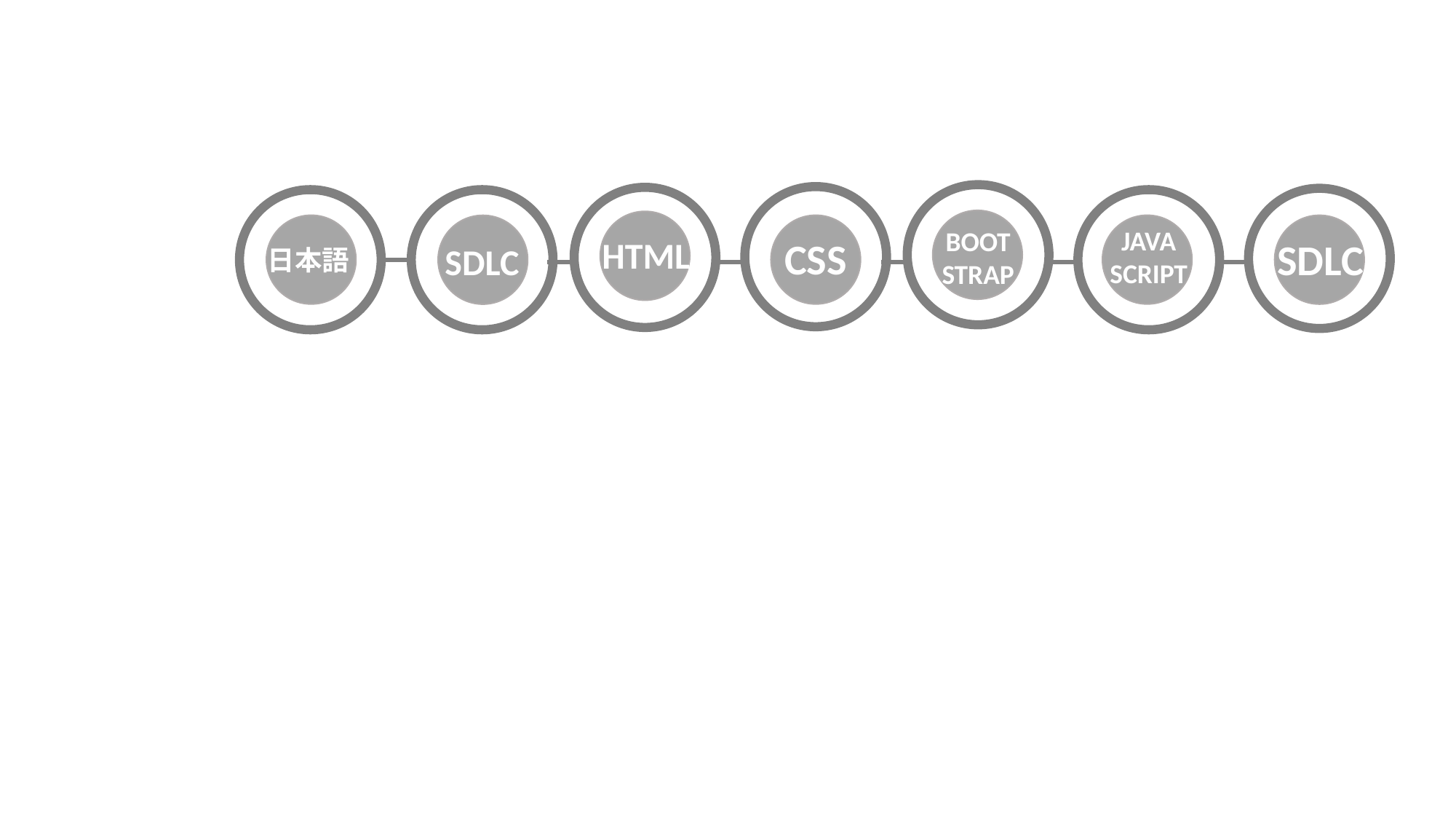

HTML

SDLC

日本語

SDLC

BOOT
STRAP

CSS

JAVA
SCRIPT